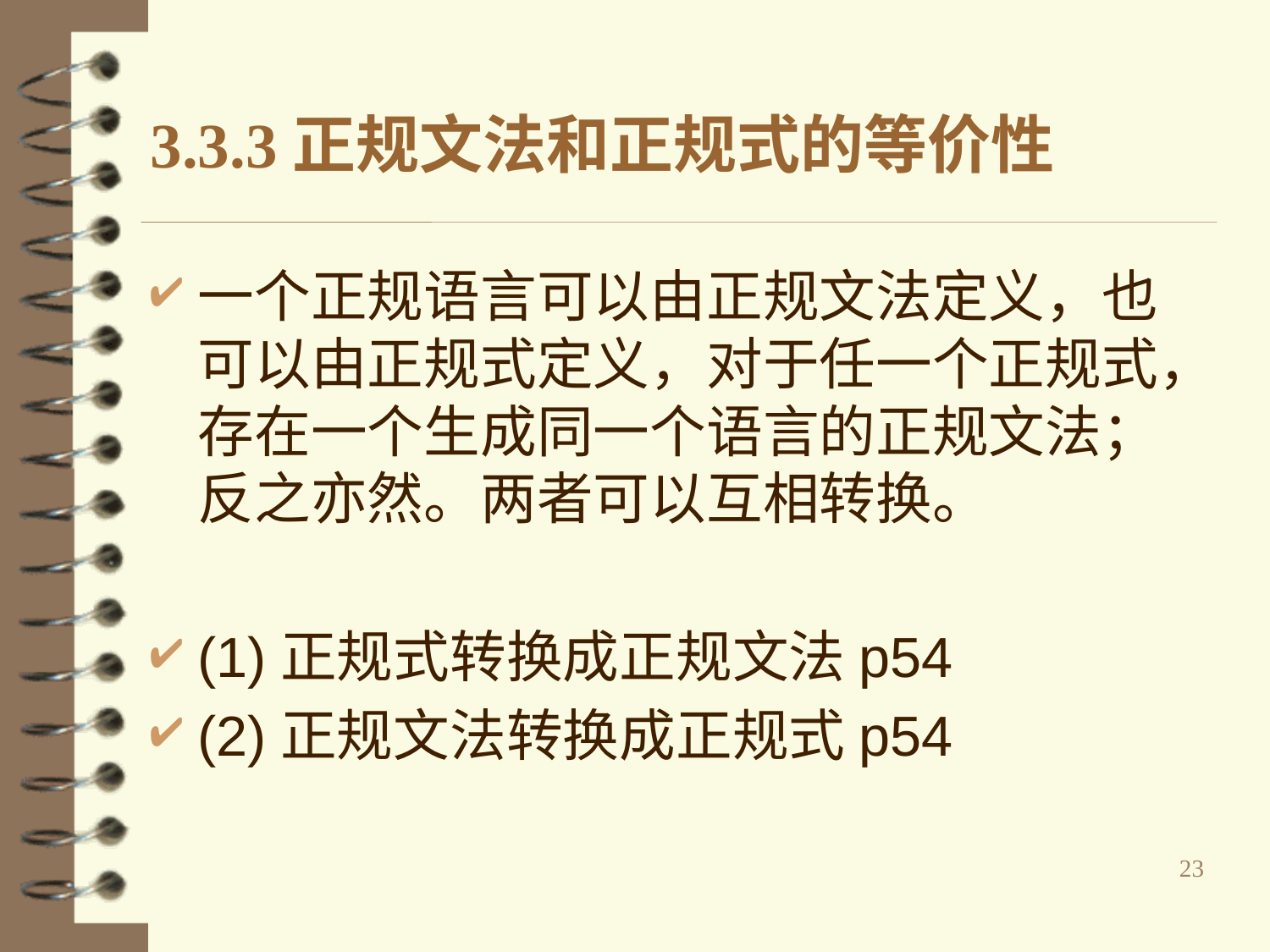

# 3.3.3正规文法和正规式的等价性
一个正规语言可以由正规文法定义，也可以由正规式定义，对于任一个正规式，存在一个生成同一个语言的正规文法；反之亦然。两者可以互相转换。

(1)正规式转换成正规文法p54
(2)正规文法转换成正规式p54

23